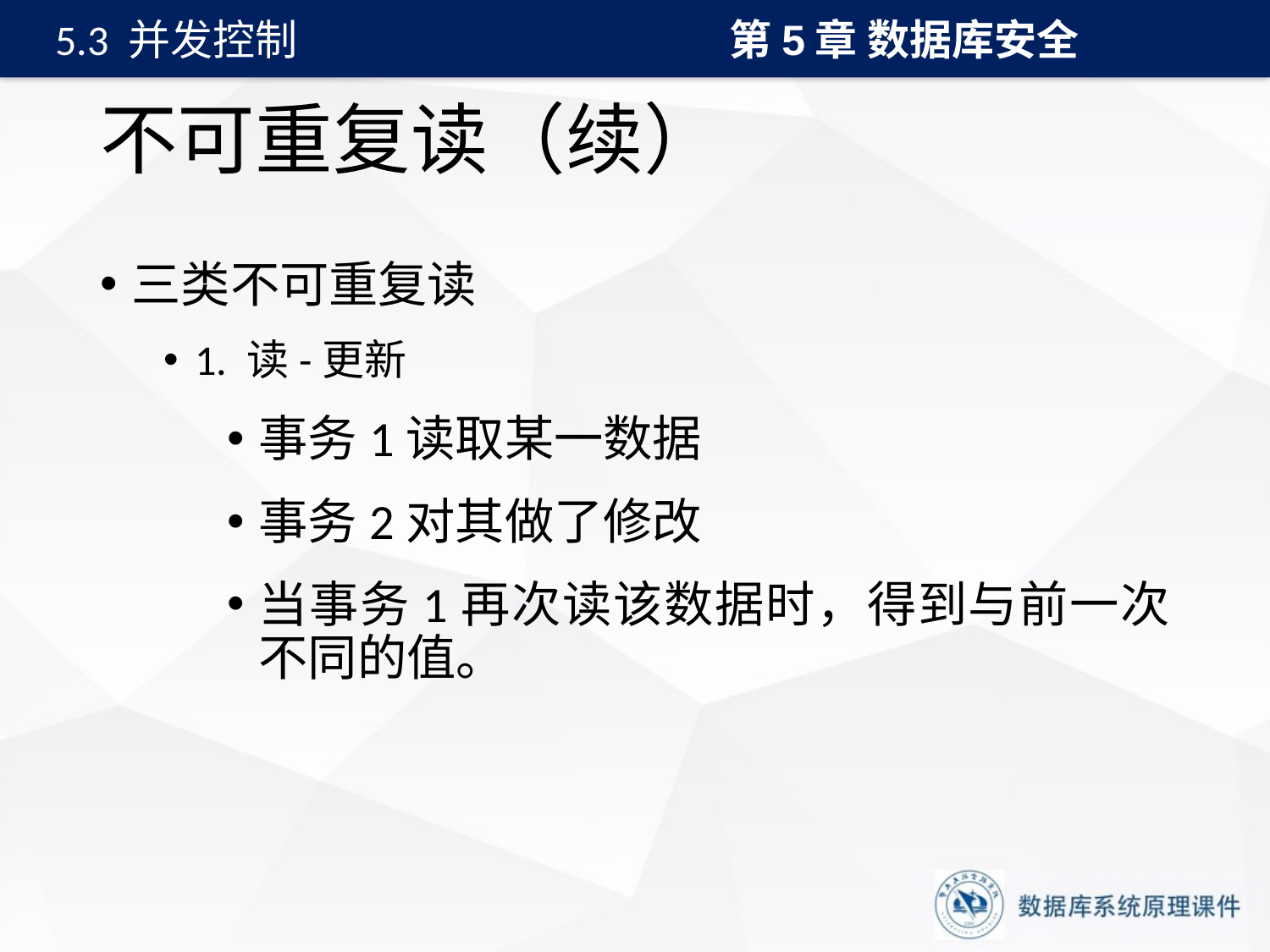

第5章 数据库安全
5.3 并发控制
# 不可重复读（续）
三类不可重复读
1. 读-更新
事务1读取某一数据
事务2对其做了修改
当事务1再次读该数据时，得到与前一次不同的值。